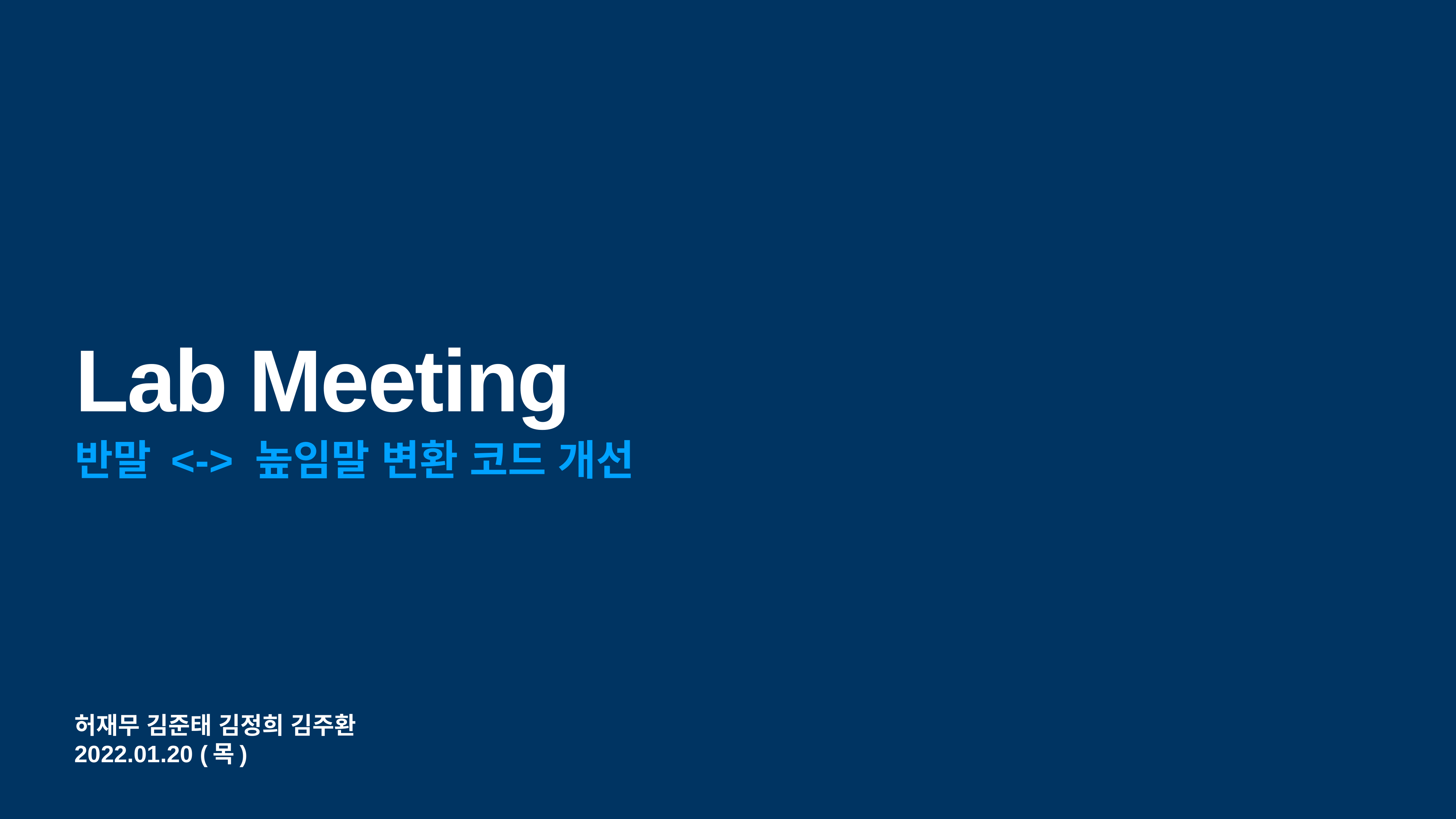

# Lab Meeting
반말 <-> 높임말 변환 코드 개선
허재무 김준태 김정희 김주환
2022.01.20 (목)